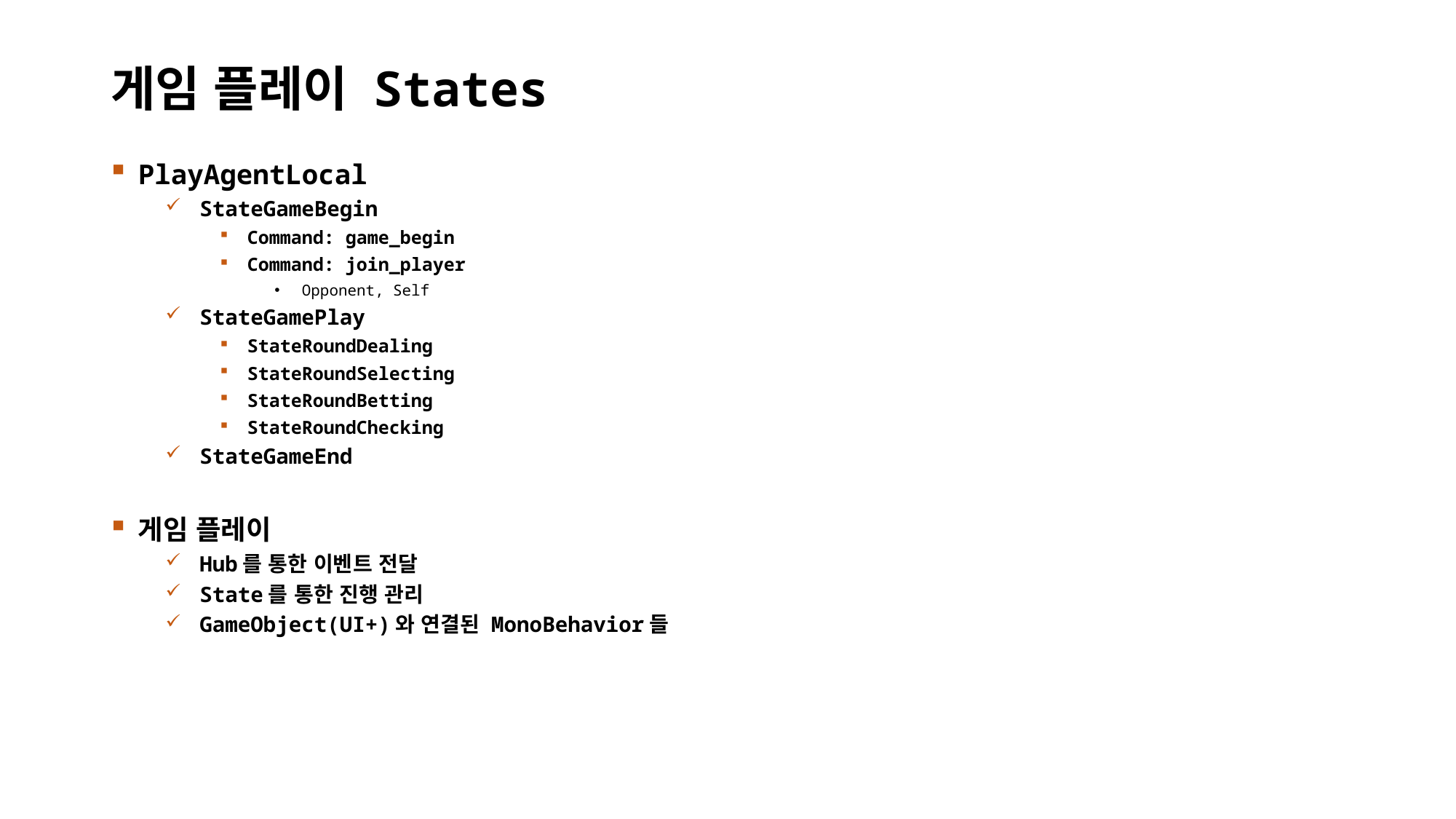

# 게임 플레이 States
PlayAgentLocal
StateGameBegin
Command: game_begin
Command: join_player
Opponent, Self
StateGamePlay
StateRoundDealing
StateRoundSelecting
StateRoundBetting
StateRoundChecking
StateGameEnd

게임 플레이
Hub를 통한 이벤트 전달
State를 통한 진행 관리
GameObject(UI+)와 연결된 MonoBehavior들